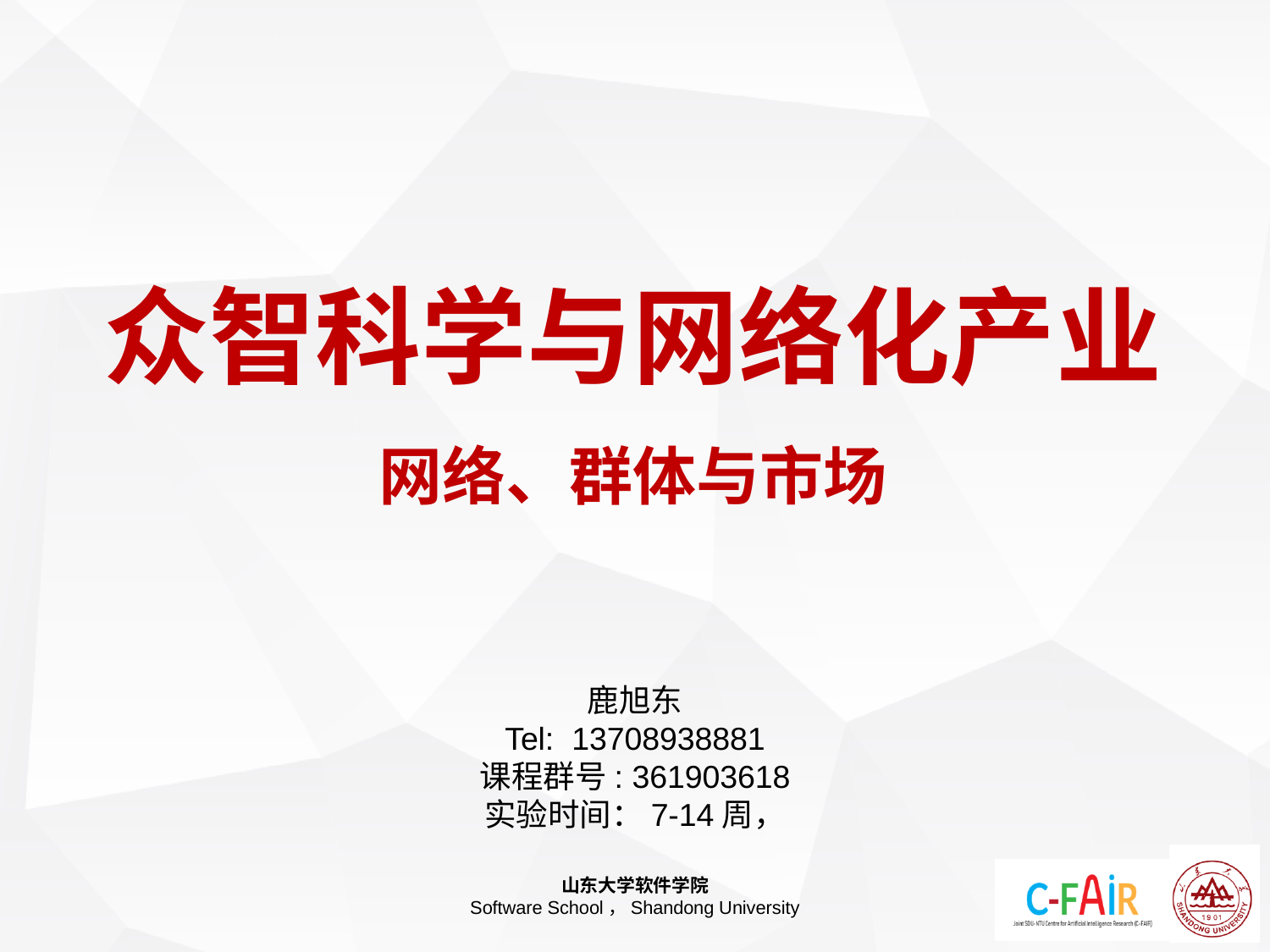

# 众智科学与网络化产业 网络、群体与市场
鹿旭东
Tel:  13708938881
课程群号: 361903618
实验时间：7-14周，